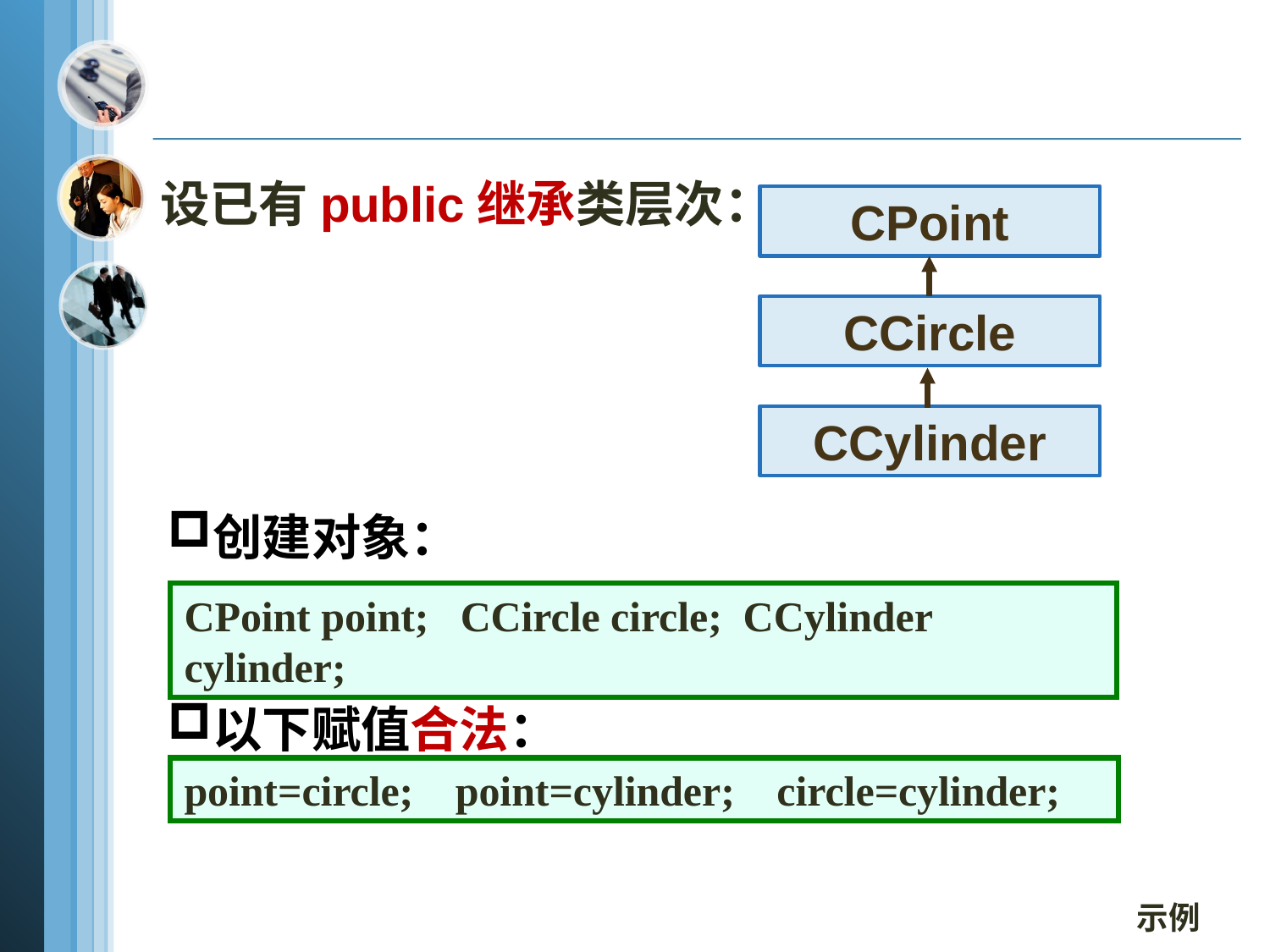

设已有public继承类层次：

CPoint
CCircle
CCylinder
创建对象：
CPoint point;   CCircle circle;  CCylinder cylinder;
以下赋值合法：
point=circle;    point=cylinder;    circle=cylinder;

示例